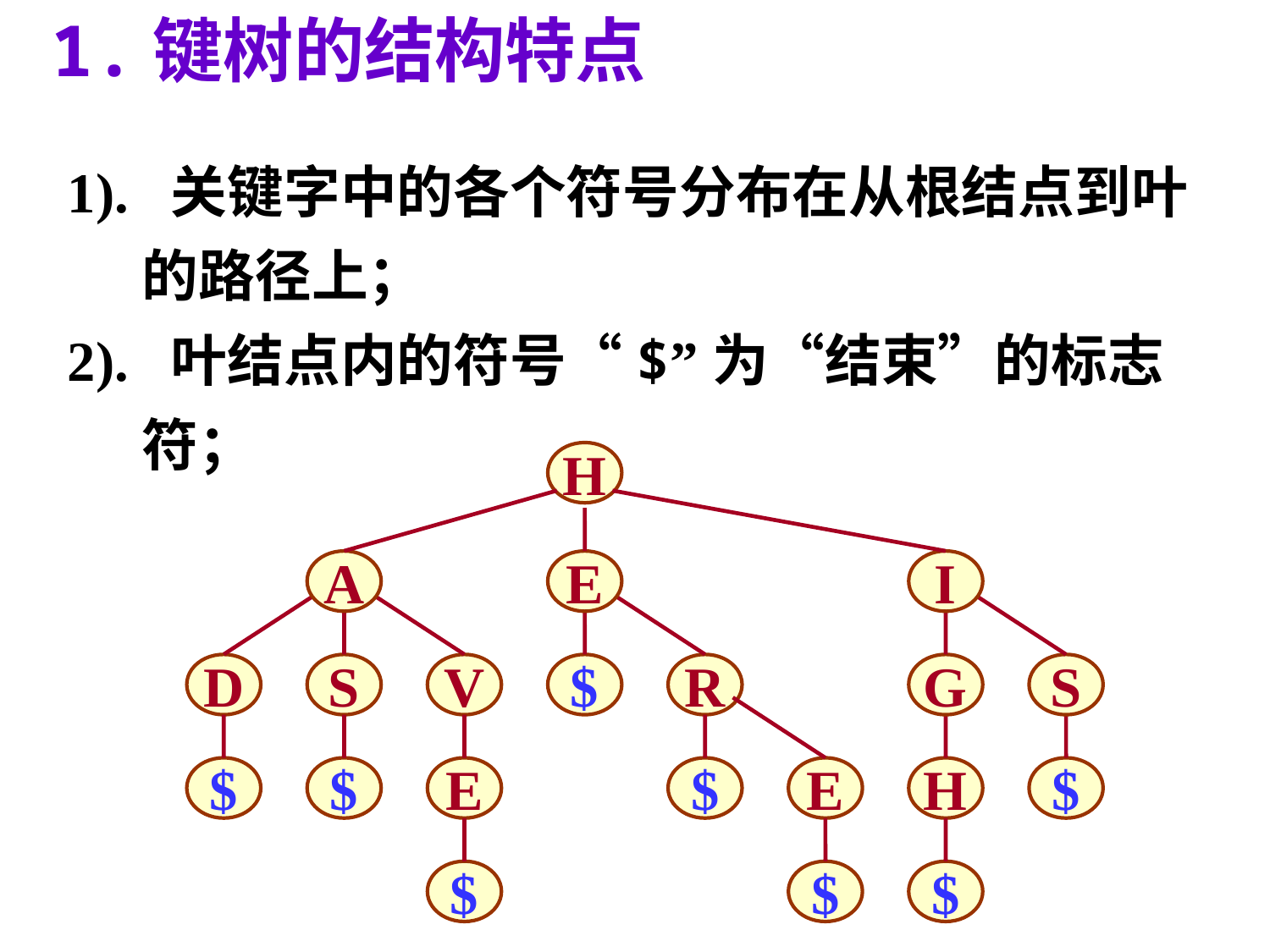

1.键树的结构特点
1).  关键字中的各个符号分布在从根结点到叶的路径上；
2).  叶结点内的符号“$”为“结束”的标志符；
H

A
E
I

D
S
V

$
R

G
S

E

$

$

$

E

$

$

H

$

$